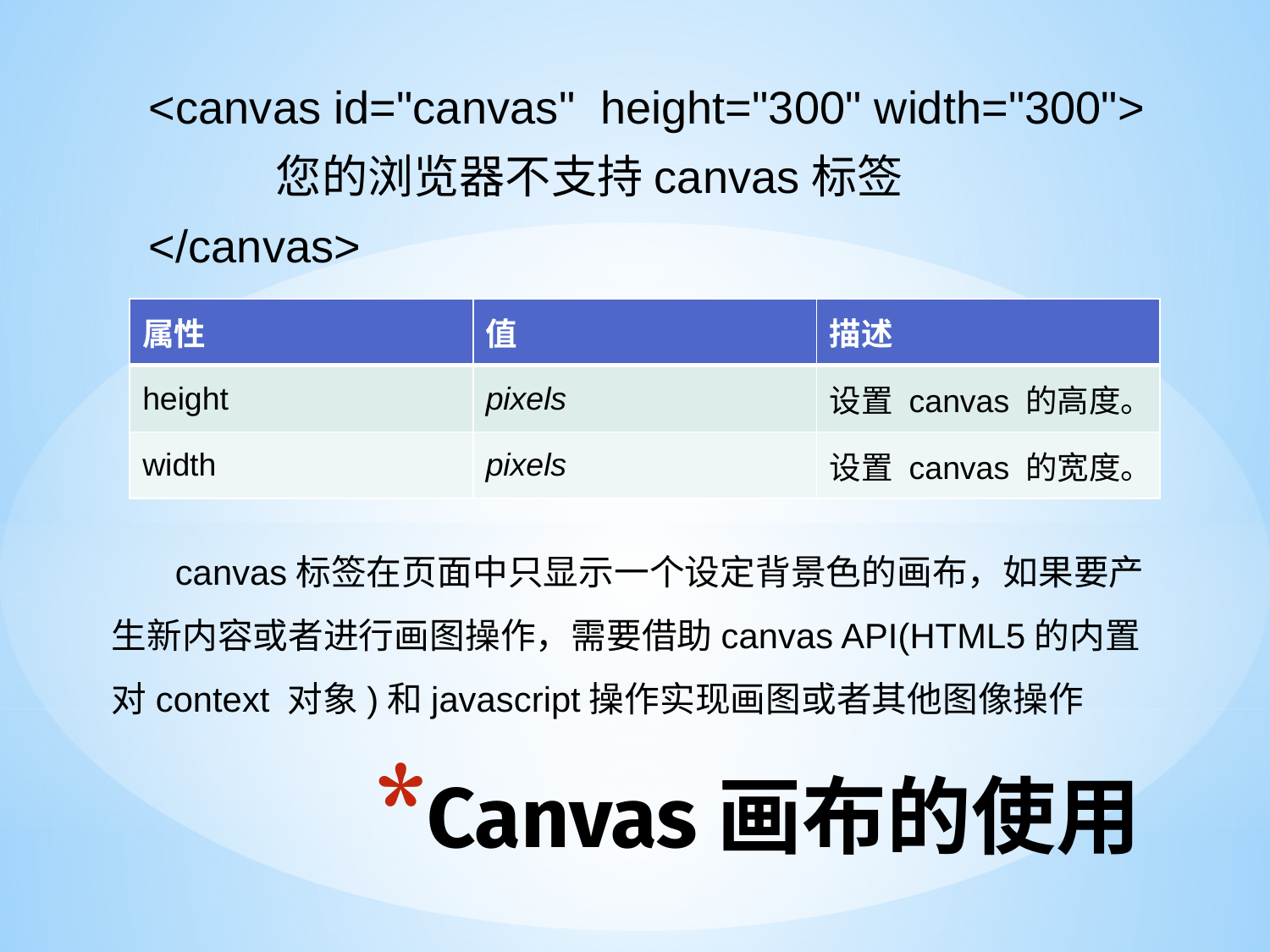

<canvas id="canvas"  height="300" width="300">
	您的浏览器不支持canvas标签
</canvas>
| 属性 | 值 | 描述 |
| --- | --- | --- |
| height | pixels | 设置 canvas 的高度。 |
| width | pixels | 设置 canvas 的宽度。 |
canvas标签在页面中只显示一个设定背景色的画布，如果要产生新内容或者进行画图操作，需要借助canvas API(HTML5的内置对context 对象)和javascript操作实现画图或者其他图像操作
# Canvas画布的使用